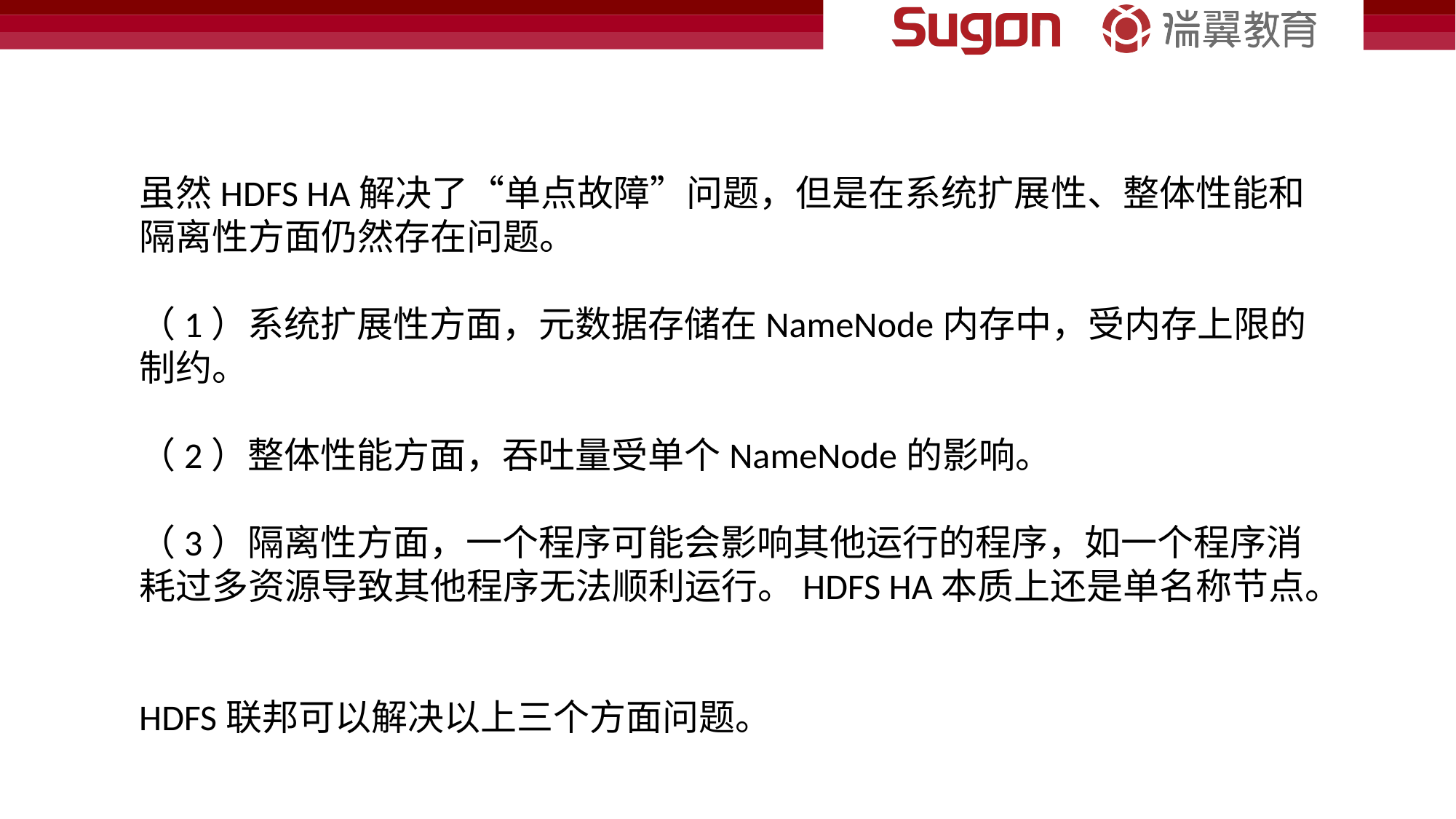

虽然HDFS HA解决了“单点故障”问题，但是在系统扩展性、整体性能和隔离性方面仍然存在问题。

（1）系统扩展性方面，元数据存储在NameNode内存中，受内存上限的制约。

（2）整体性能方面，吞吐量受单个NameNode的影响。

（3）隔离性方面，一个程序可能会影响其他运行的程序，如一个程序消耗过多资源导致其他程序无法顺利运行。HDFS HA本质上还是单名称节点。

HDFS联邦可以解决以上三个方面问题。